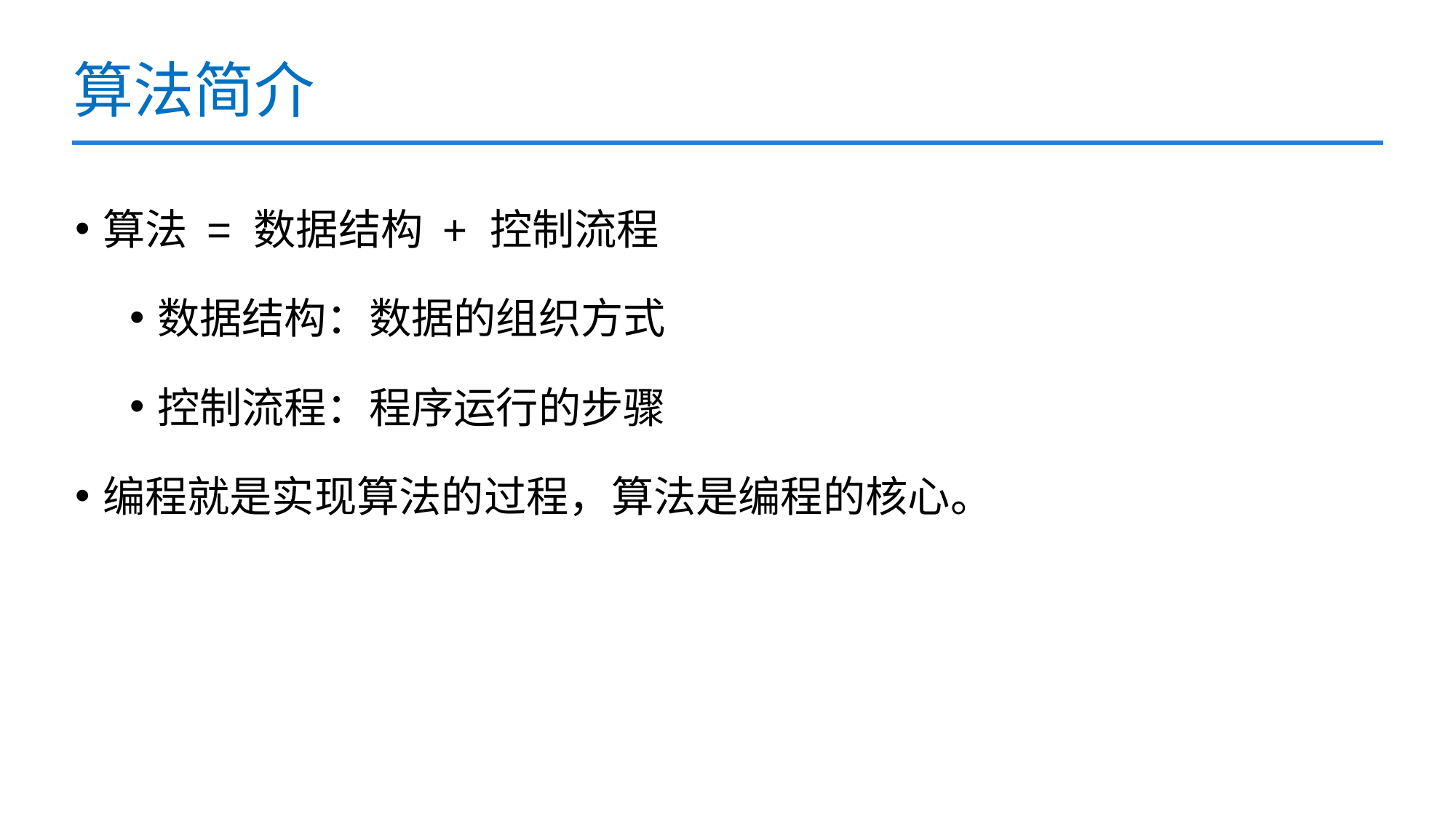

# 算法简介
算法 = 数据结构 + 控制流程
数据结构：数据的组织方式
控制流程：程序运行的步骤
编程就是实现算法的过程，算法是编程的核心。